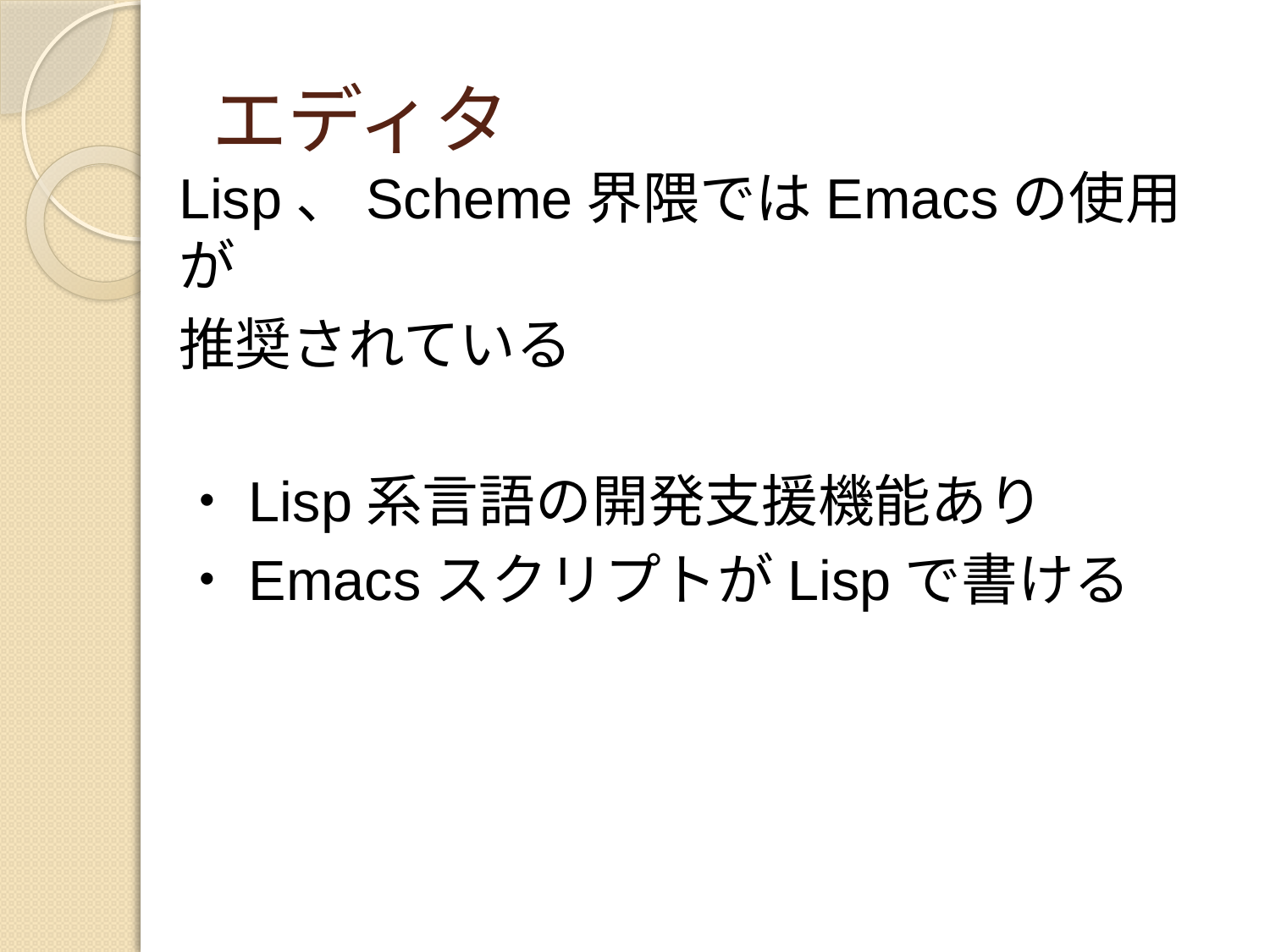

# エディタ
Lisp、Scheme界隈ではEmacsの使用が
推奨されている

・Lisp系言語の開発支援機能あり
・EmacsスクリプトがLispで書ける